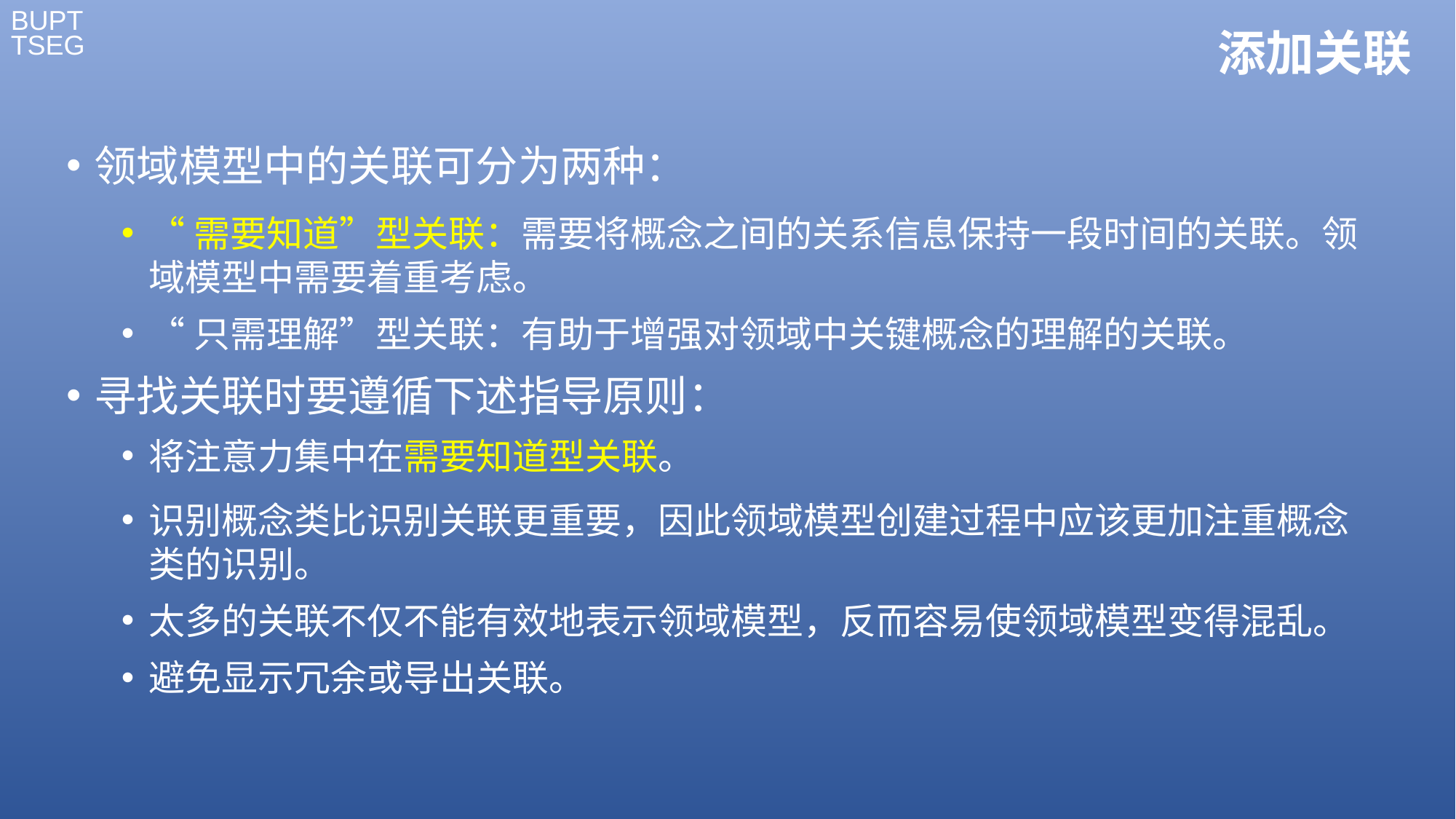

# 添加关联
领域模型中的关联可分为两种：
“需要知道”型关联：需要将概念之间的关系信息保持一段时间的关联。领域模型中需要着重考虑。
“只需理解”型关联：有助于增强对领域中关键概念的理解的关联。
寻找关联时要遵循下述指导原则：
将注意力集中在需要知道型关联。
识别概念类比识别关联更重要，因此领域模型创建过程中应该更加注重概念类的识别。
太多的关联不仅不能有效地表示领域模型，反而容易使领域模型变得混乱。
避免显示冗余或导出关联。